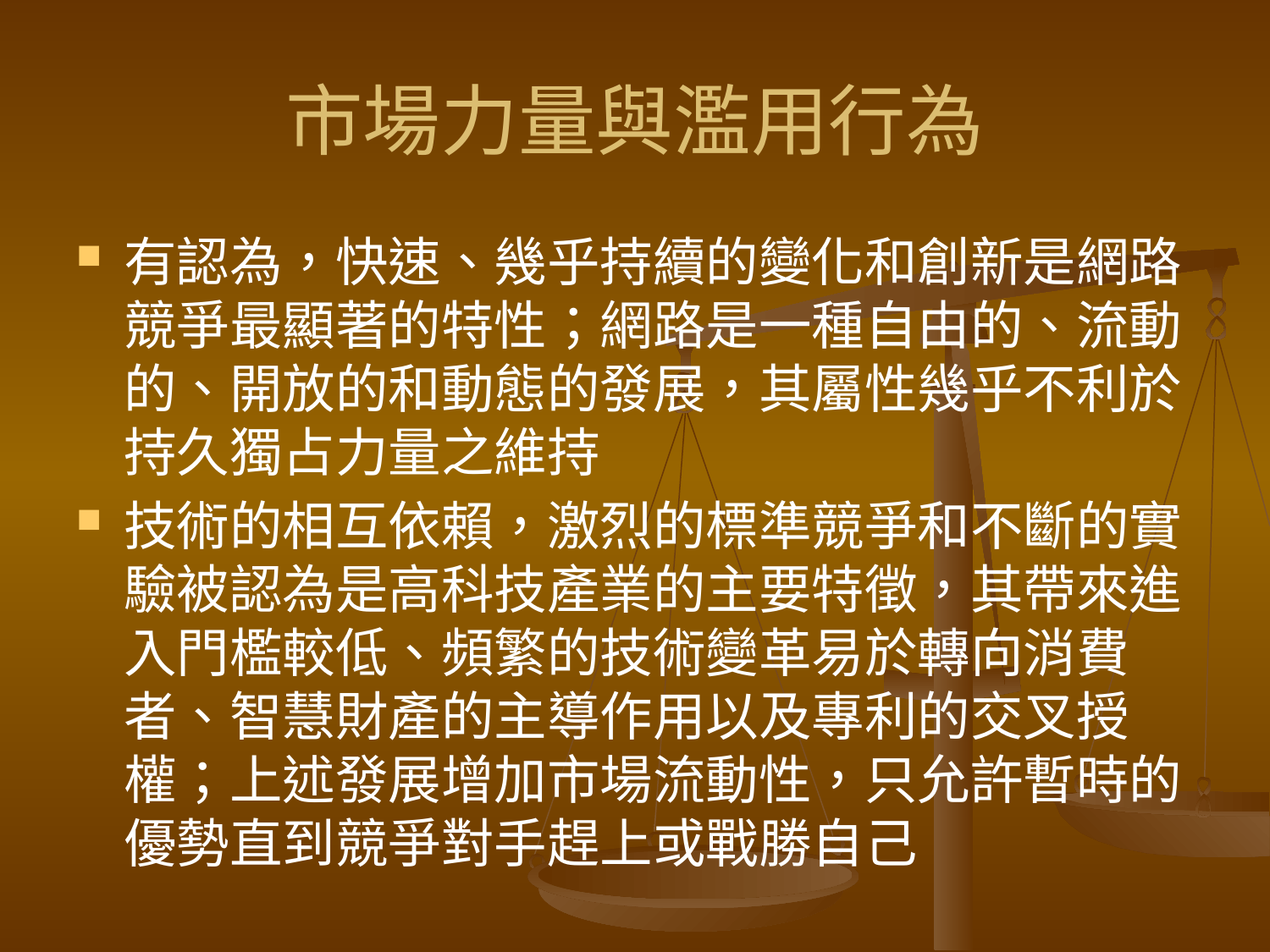

# 市場力量與濫用行為
有認為，快速、幾乎持續的變化和創新是網路競爭最顯著的特性；網路是一種自由的、流動的、開放的和動態的發展，其屬性幾乎不利於持久獨占力量之維持
技術的相互依賴，激烈的標準競爭和不斷的實驗被認為是高科技產業的主要特徵，其帶來進入門檻較低、頻繁的技術變革易於轉向消費者、智慧財產的主導作用以及專利的交叉授權；上述發展增加市場流動性，只允許暫時的優勢直到競爭對手趕上或戰勝自己